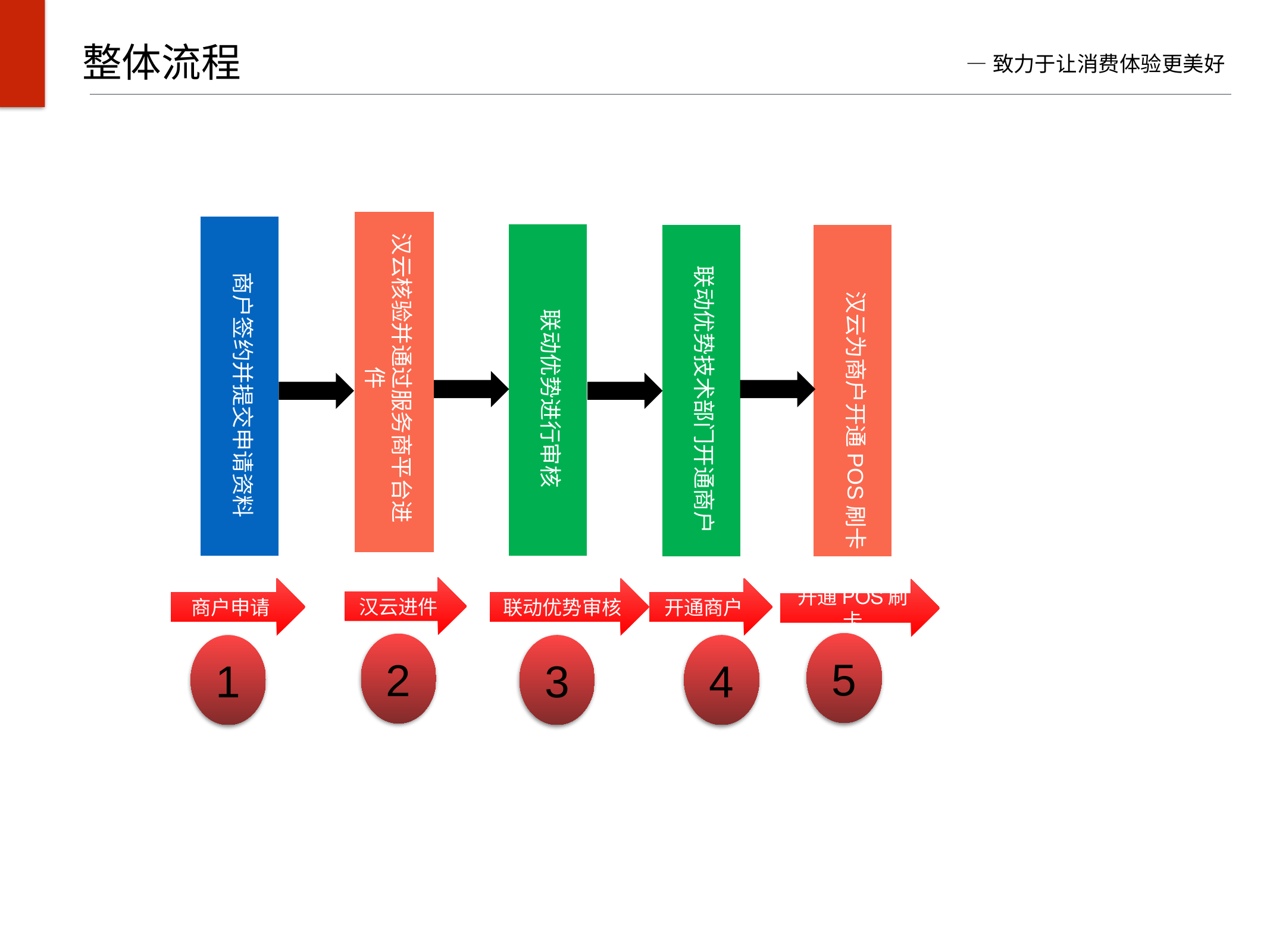

整体流程
 —致力于让消费体验更美好

汉云核验并通过服务商平台进件

商户签约并提交申请资料

联动优势进行审核

汉云为商户开通POS刷卡

联动优势技术部门开通商户

汉云进件
商户申请
联动优势审核
开通商户
开通POS刷卡
5
2
3
4
1